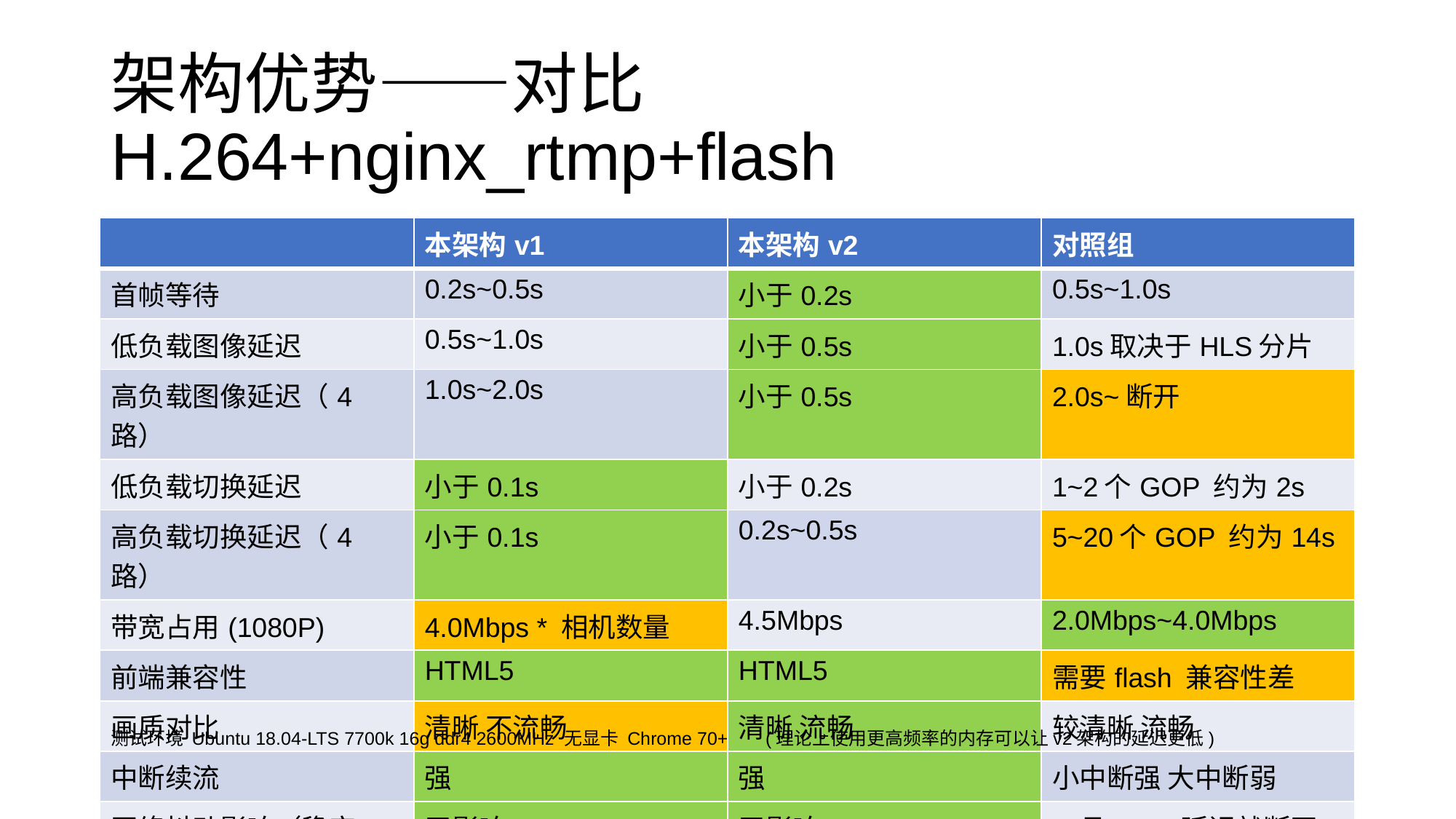

# 架构优势——对比H.264+nginx_rtmp+flash
|  | 本架构v1 | 本架构v2 | 对照组 |
| --- | --- | --- | --- |
| 首帧等待 | 0.2s~0.5s | 小于0.2s | 0.5s~1.0s |
| 低负载图像延迟 | 0.5s~1.0s | 小于0.5s | 1.0s取决于HLS分片 |
| 高负载图像延迟（4路） | 1.0s~2.0s | 小于0.5s | 2.0s~断开 |
| 低负载切换延迟 | 小于0.1s | 小于0.2s | 1~2个GOP 约为2s |
| 高负载切换延迟（4路） | 小于0.1s | 0.2s~0.5s | 5~20个GOP 约为14s |
| 带宽占用(1080P) | 4.0Mbps \* 相机数量 | 4.5Mbps | 2.0Mbps~4.0Mbps |
| 前端兼容性 | HTML5 | HTML5 | 需要flash 兼容性差 |
| 画质对比 | 清晰 不流畅 | 清晰 流畅 | 较清晰 流畅 |
| 中断续流 | 强 | 强 | 小中断强 大中断弱 |
| 网络抖动影响（稳定性） | 无影响 | 无影响 | 一旦GOP延迟就断开 |
测试环境 Ubuntu 18.04-LTS 7700k 16g ddr4 2600MHz 无显卡 Chrome 70+	(理论上使用更高频率的内存可以让v2架构的延迟更低)